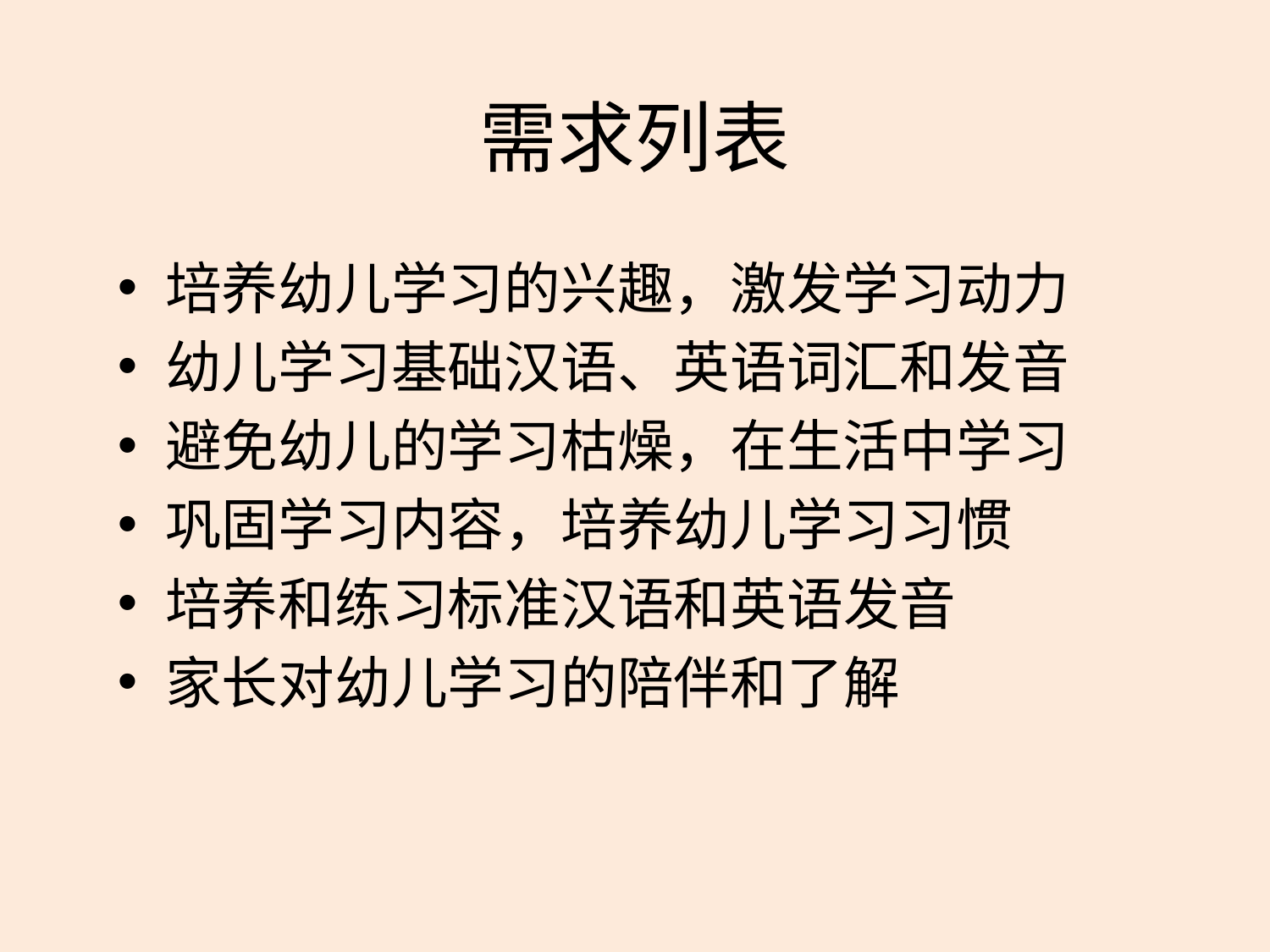

# 需求列表
培养幼儿学习的兴趣，激发学习动力
幼儿学习基础汉语、英语词汇和发音
避免幼儿的学习枯燥，在生活中学习
巩固学习内容，培养幼儿学习习惯
培养和练习标准汉语和英语发音
家长对幼儿学习的陪伴和了解